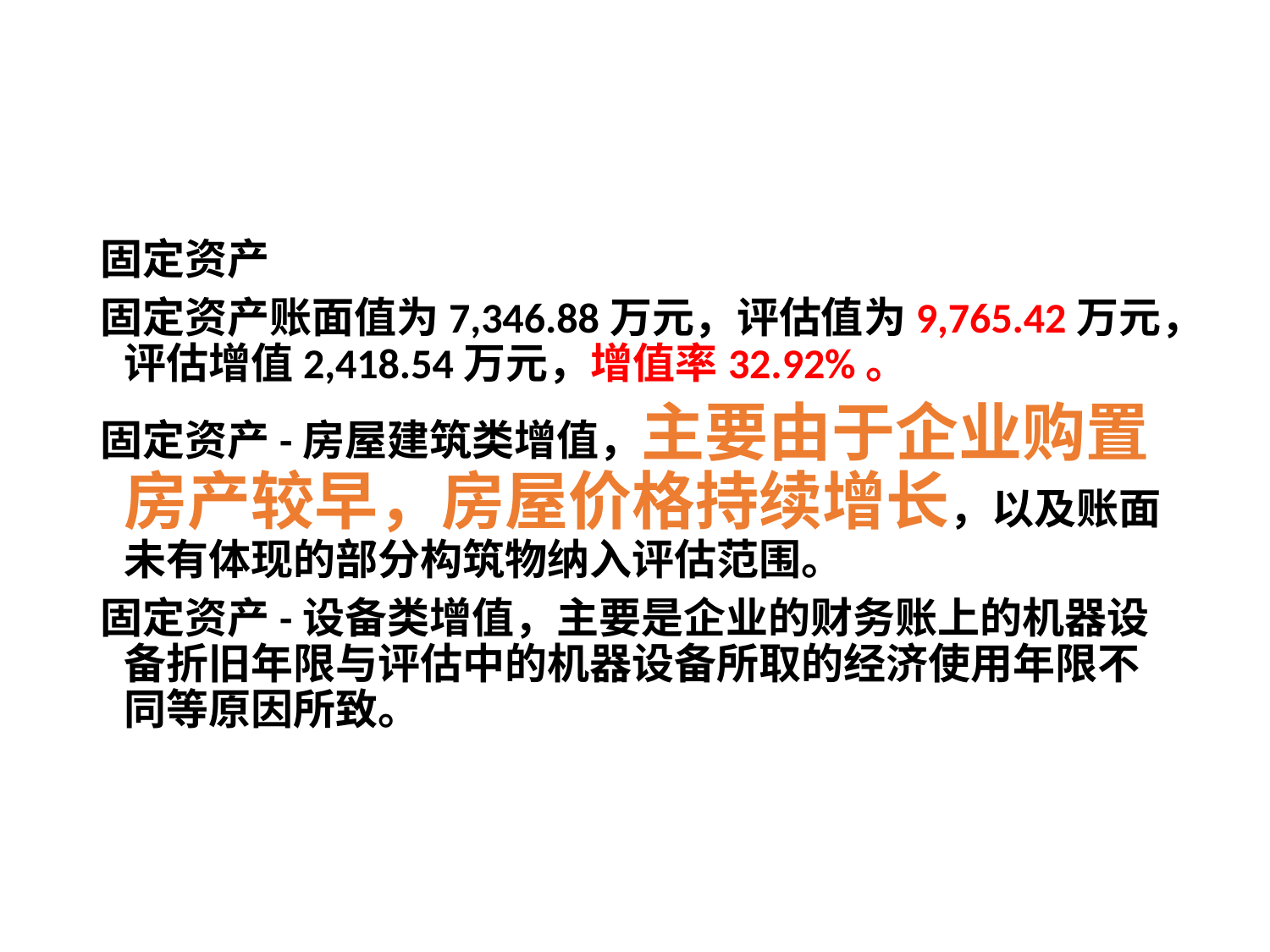

#
固定资产
固定资产账面值为7,346.88万元，评估值为9,765.42万元，评估增值2,418.54万元，增值率32.92%。
固定资产-房屋建筑类增值，主要由于企业购置房产较早，房屋价格持续增长，以及账面未有体现的部分构筑物纳入评估范围。
固定资产-设备类增值，主要是企业的财务账上的机器设备折旧年限与评估中的机器设备所取的经济使用年限不同等原因所致。